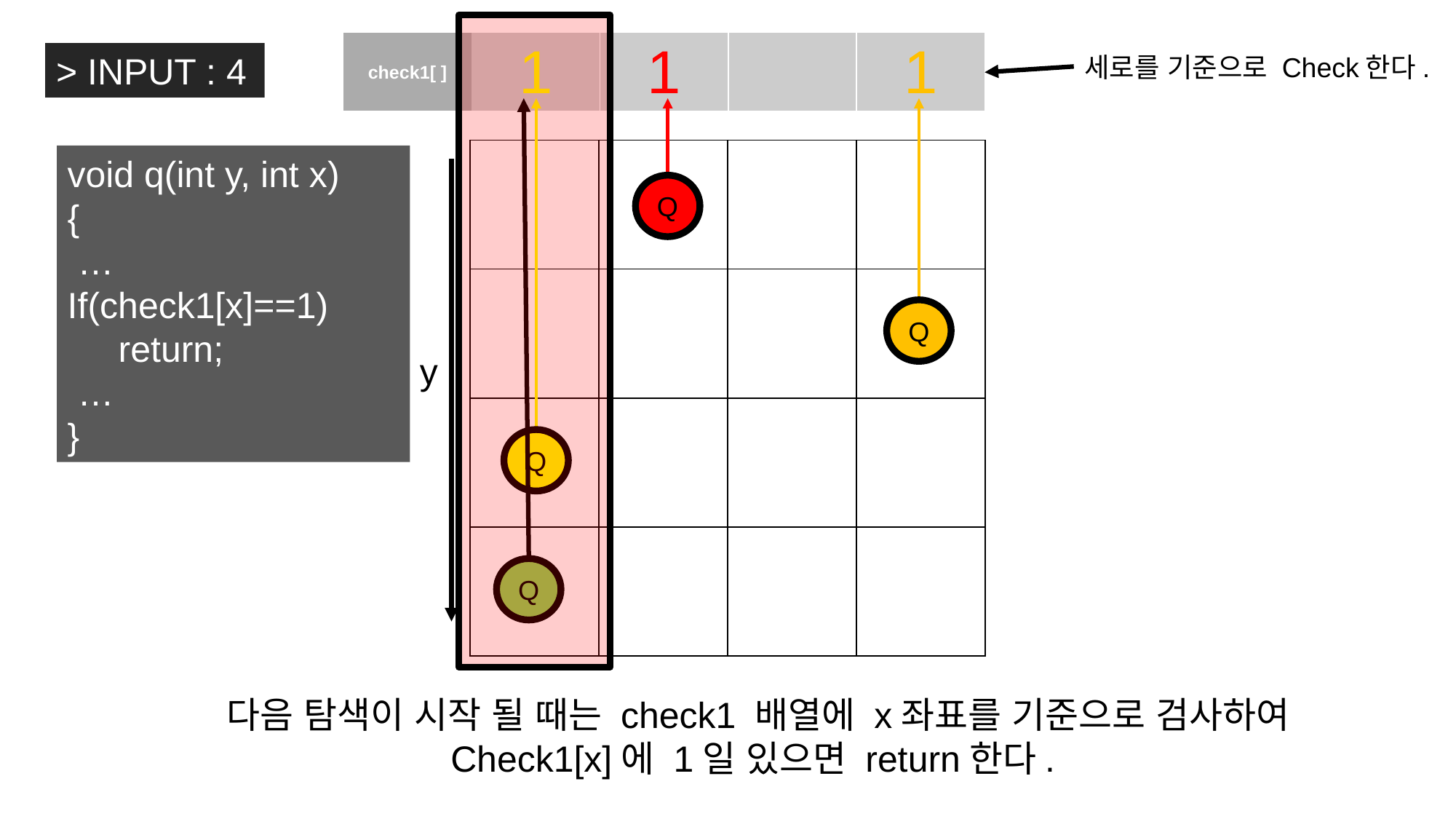

| check1[ ] | 1 | 1 |  | 1 |
| --- | --- | --- | --- | --- |
> INPUT : 4
세로를 기준으로 Check한다.
|  |  |  |  |
| --- | --- | --- | --- |
|  |  |  |  |
|  |  |  |  |
|  |  |  |  |
void q(int y, int x)
{
 …
If(check1[x]==1)
     return;
 …
}
Q
Q
y
Q
Q
다음 탐색이 시작 될 때는 check1 배열에 x좌표를 기준으로 검사하여
Check1[x]에 1일 있으면 return한다.